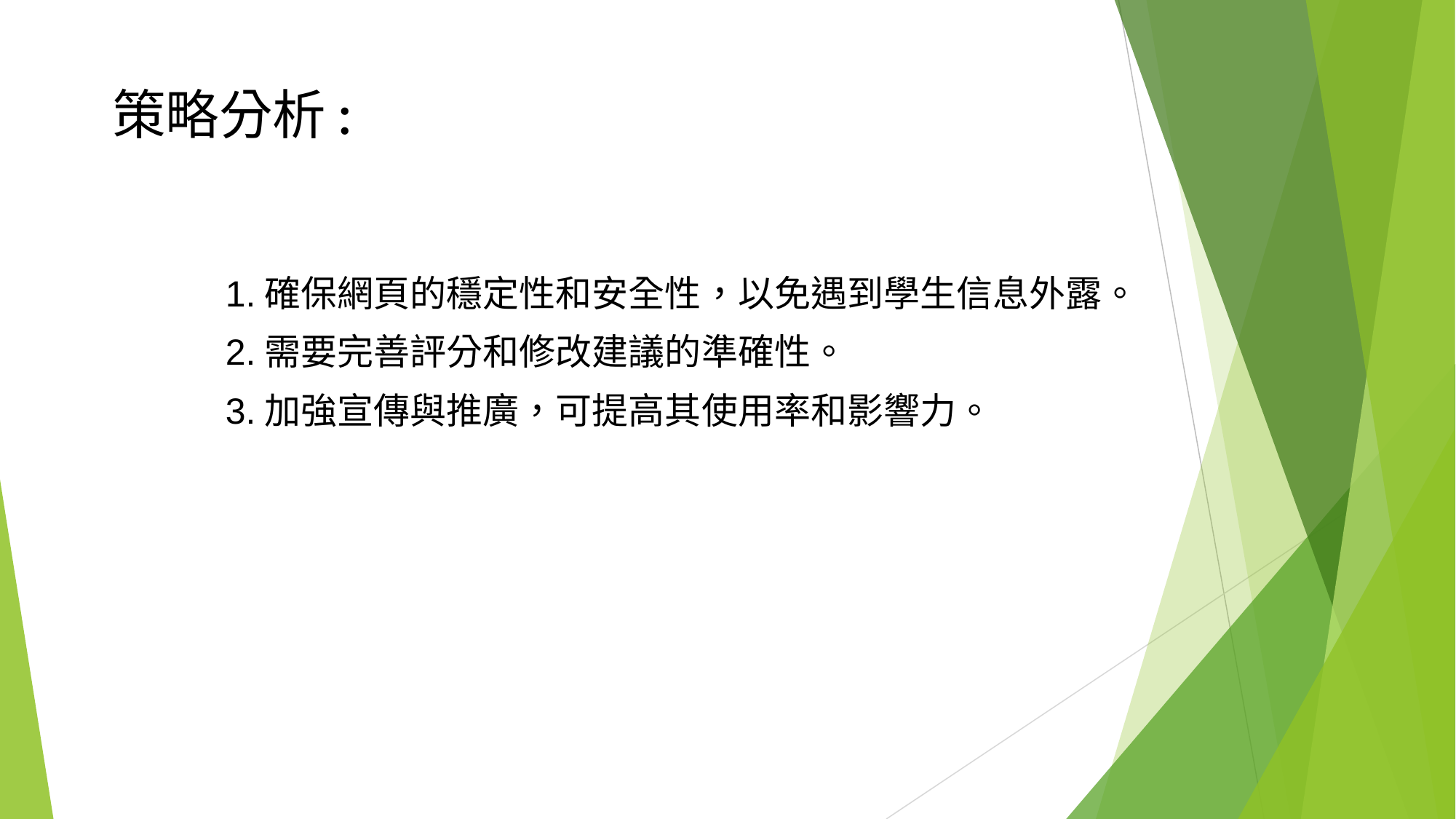

# 策略分析:
1.確保網頁的穩定性和安全性，以免遇到學生信息外露。
2.需要完善評分和修改建議的準確性。
3.加強宣傳與推廣，可提高其使用率和影響力。